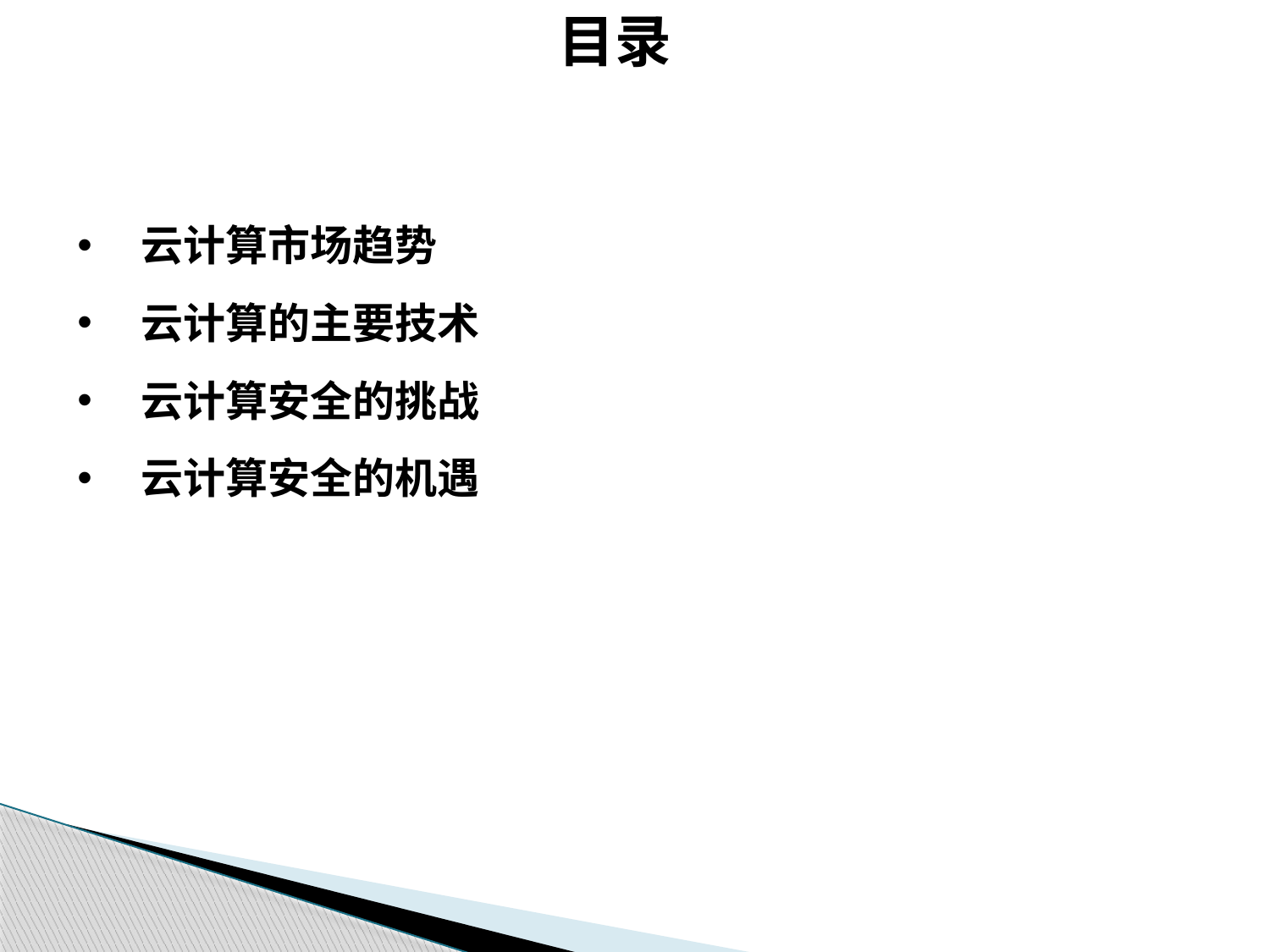

目录
云计算市场趋势
云计算的主要技术
云计算安全的挑战
云计算安全的机遇